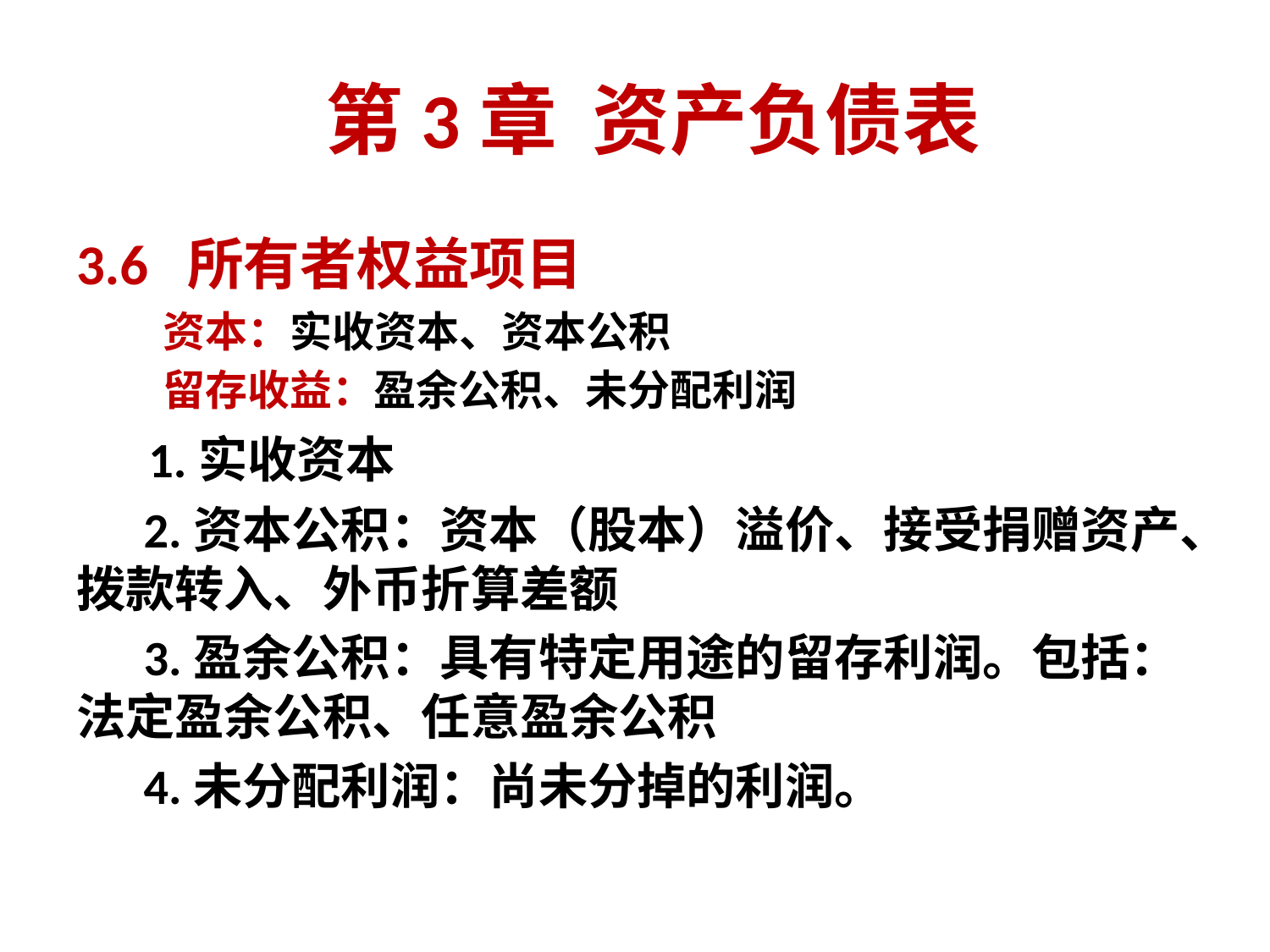

# 第3章  资产负债表
3.6  所有者权益项目
        资本：实收资本、资本公积
        留存收益：盈余公积、未分配利润
      1.实收资本
      2.资本公积：资本（股本）溢价、接受捐赠资产、拨款转入、外币折算差额
      3.盈余公积：具有特定用途的留存利润。包括：法定盈余公积、任意盈余公积
      4.未分配利润：尚未分掉的利润。